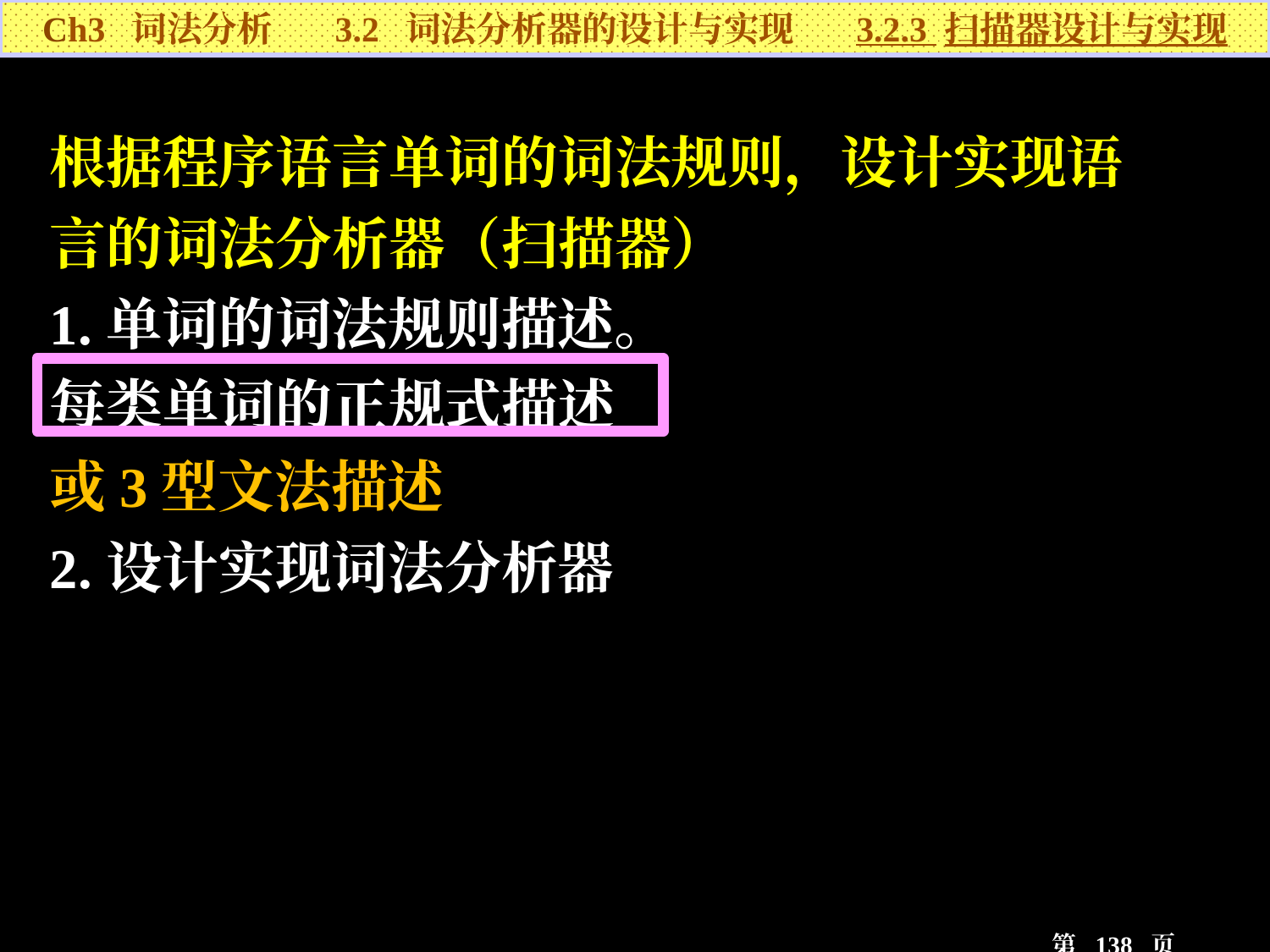

Ch3  词法分析      3.2  词法分析器的设计与实现      3.2.3 扫描器设计与实现
根据程序语言单词的词法规则，设计实现语言的词法分析器（扫描器）
1.单词的词法规则描述。
每类单词的正规式描述
或3型文法描述
2.设计实现词法分析器